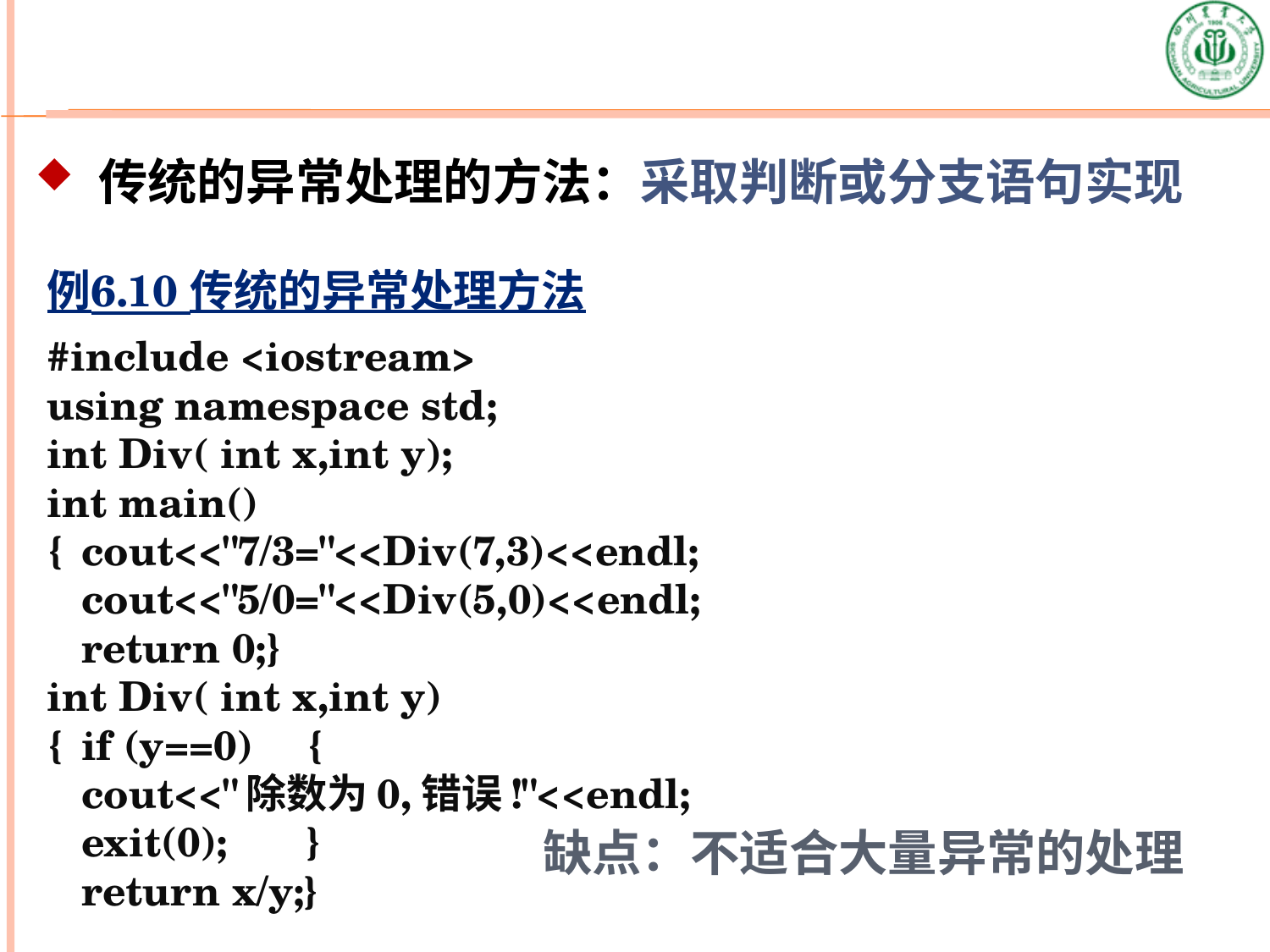

# 传统的异常处理的方法：采取判断或分支语句实现
例6.10 传统的异常处理方法
#include <iostream>
using namespace std;
int Div( int x,int y);
int main()
{	cout<<"7/3="<<Div(7,3)<<endl;
	cout<<"5/0="<<Div(5,0)<<endl;
	return 0;}
int Div( int x,int y)
{	if (y==0)	{
		cout<<"除数为0,错误!"<<endl;
		exit(0);	}
	return x/y;}
缺点：不适合大量异常的处理